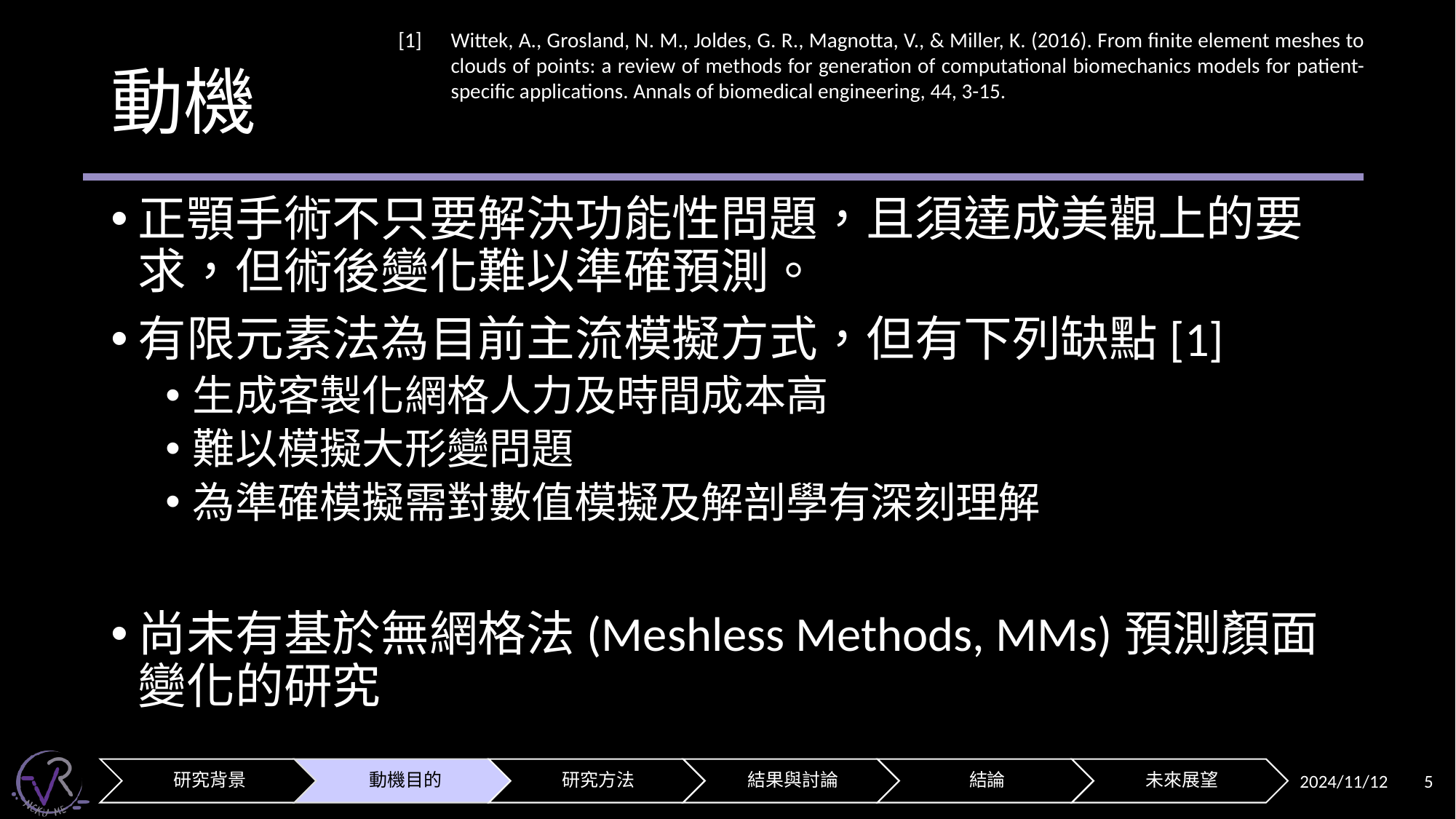

[1]	Lo LJ, Weng JL, Ho CT, Lin HH. Three-dimensional region-based study on the relationship between soft and hard tissue changes after orthognathic surgery in patients with prognathism. PLoS One. 2018;13(8):e0200589. Published 2018 Aug 1. doi:10.1371/journal.pone.0200589
[2]	McCormick SU, Drew SJ. Virtual model surgery for efficient planning and surgical performance. J Oral Maxillofac Surg. 2011;69(3):638-644. doi:10.1016/j.joms.2010.10.047
[1]	Wittek, A., Grosland, N. M., Joldes, G. R., Magnotta, V., & Miller, K. (2016). From finite element meshes to clouds of points: a review of methods for generation of computational biomechanics models for patient-specific applications. Annals of biomedical engineering, 44, 3-15.
# 動機
正顎手術不只要解決功能性問題，且須達成美觀上的要求，但術後變化難以準確預測。
有限元素法為目前主流模擬方式，但有下列缺點[1]
生成客製化網格人力及時間成本高
難以模擬大形變問題
為準確模擬需對數值模擬及解剖學有深刻理解

尚未有基於無網格法(Meshless Methods, MMs)預測顏面變化的研究

2024/11/12
5